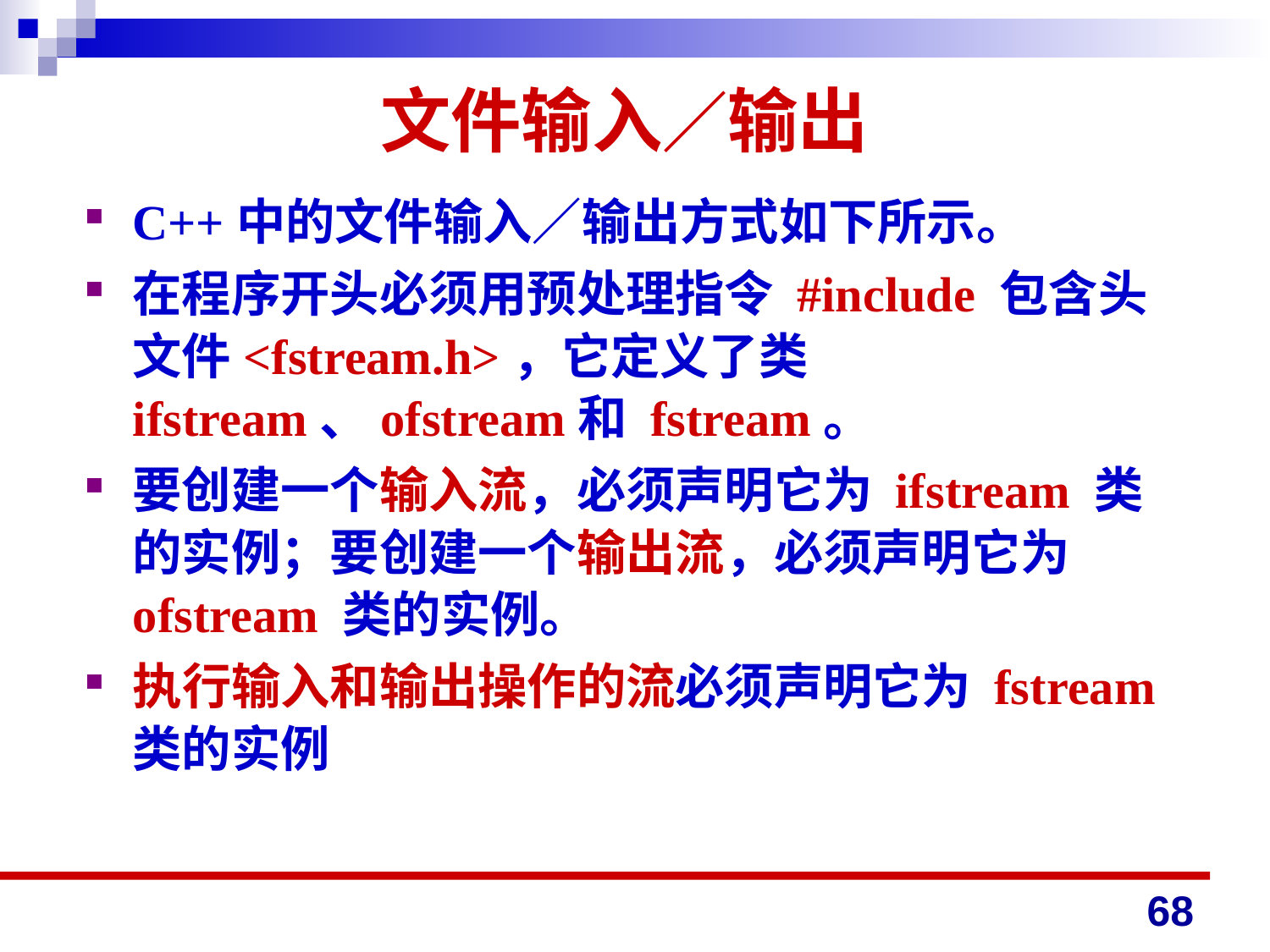

# 文件输入／输出
C++中的文件输入／输出方式如下所示。
在程序开头必须用预处理指令 #include 包含头文件<fstream.h>，它定义了类 ifstream、ofstream和 fstream。
要创建一个输入流，必须声明它为 ifstream 类的实例；要创建一个输出流，必须声明它为ofstream 类的实例。
执行输入和输出操作的流必须声明它为 fstream类的实例
68